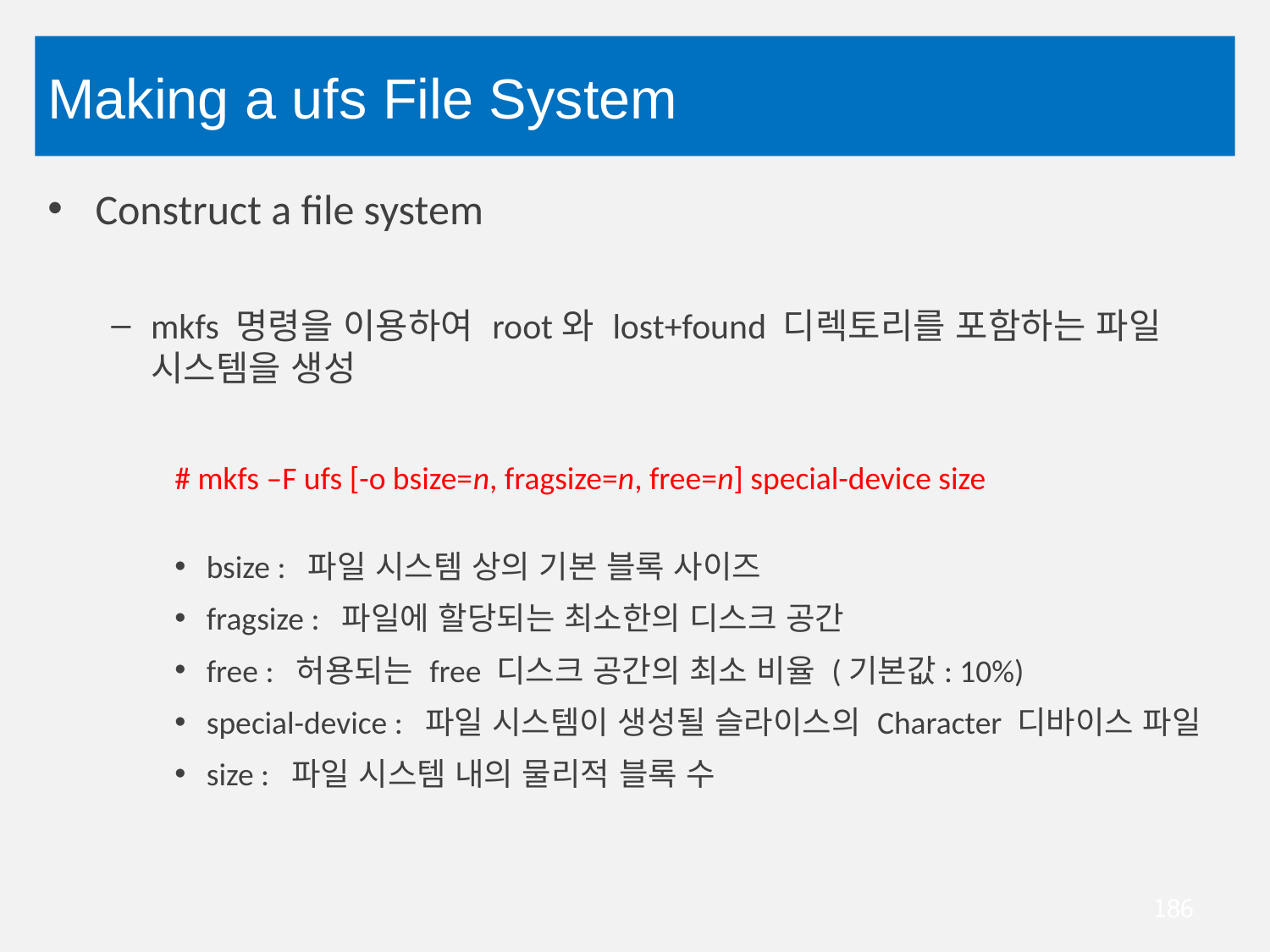

# Making a ufs File System
Construct a file system

mkfs 명령을 이용하여 root와 lost+found 디렉토리를 포함하는 파일 시스템을 생성

# mkfs –F ufs [-o bsize=n, fragsize=n, free=n] special-device size

bsize :  파일 시스템 상의 기본 블록 사이즈
fragsize :  파일에 할당되는 최소한의 디스크 공간
free :  허용되는 free 디스크 공간의 최소 비율 (기본값: 10%)
special-device :  파일 시스템이 생성될 슬라이스의 Character 디바이스 파일
size :  파일 시스템 내의 물리적 블록 수
186